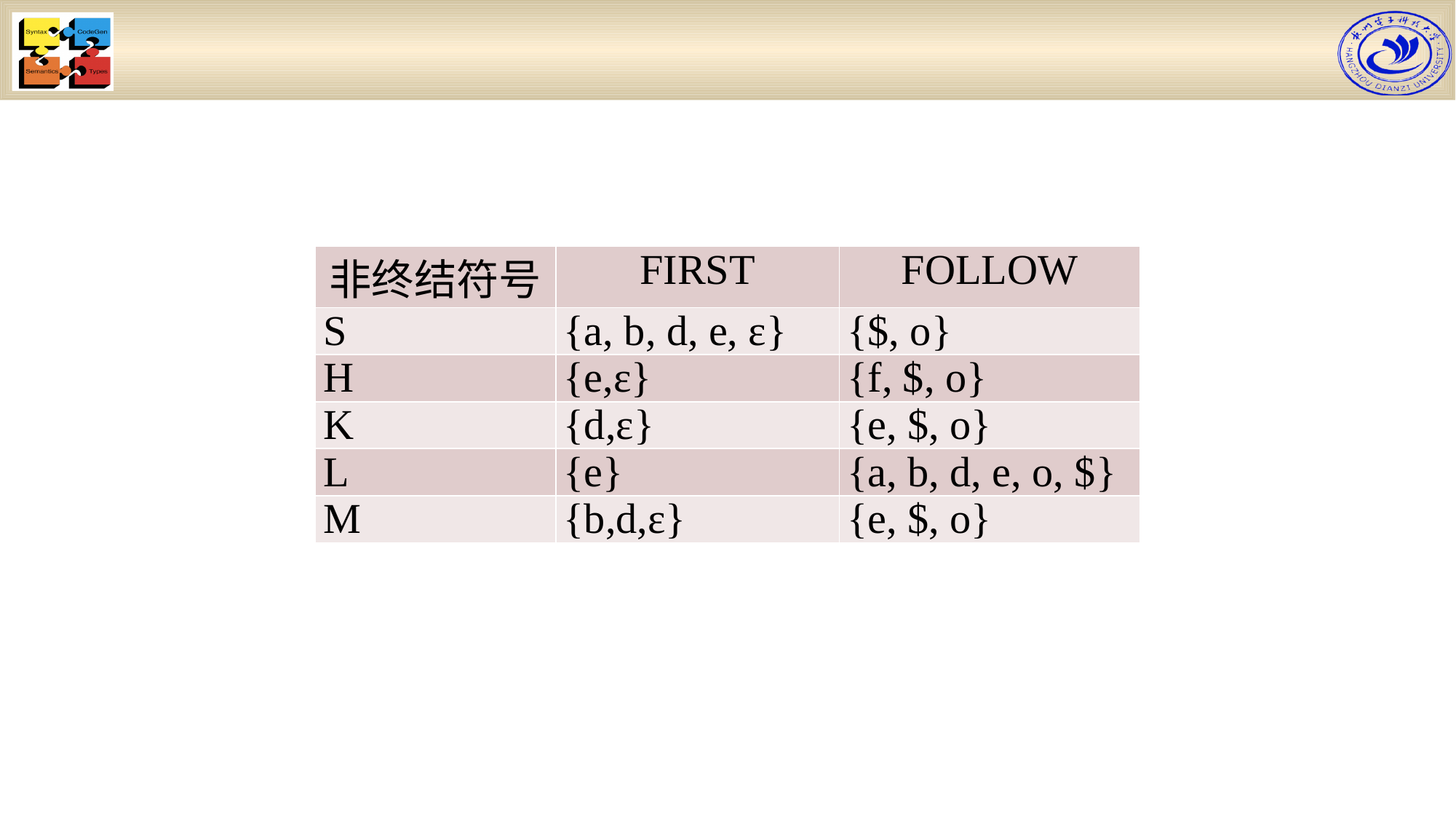

#
| 非终结符号 | FIRST | FOLLOW |
| --- | --- | --- |
| S | {a, b, d, e, ε} | {$, o} |
| H | {e,ε} | {f, $, o} |
| K | {d,ε} | {e, $, o} |
| L | {e} | {a, b, d, e, o, $} |
| M | {b,d,ε} | {e, $, o} |